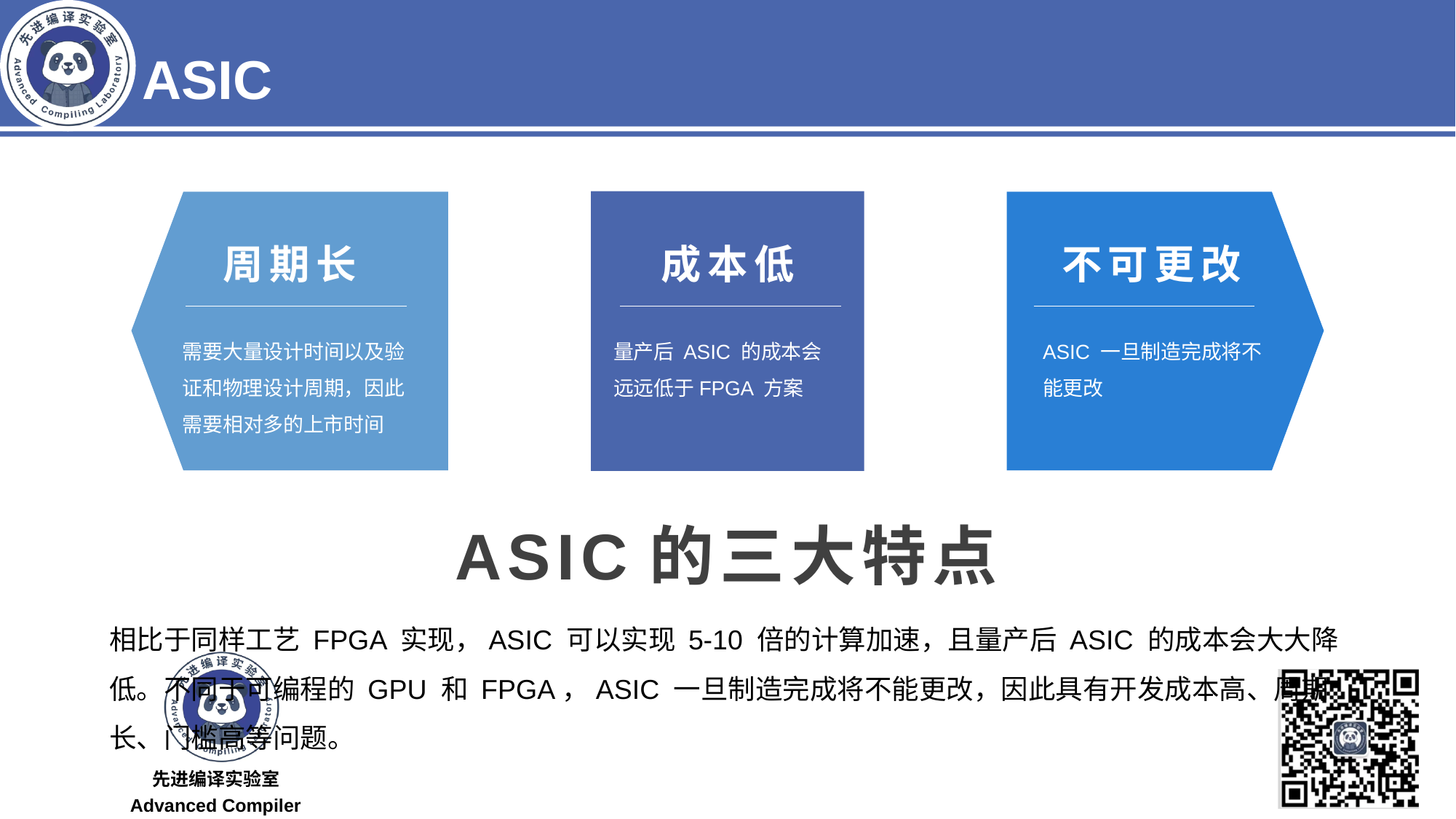

ASIC

周期长
成本低
不可更改
需要大量设计时间以及验证和物理设计周期，因此需要相对多的上市时间
量产后 ASIC 的成本会远远低于FPGA 方案
ASIC 一旦制造完成将不能更改
ASIC的三大特点
相比于同样工艺 FPGA 实现，ASIC 可以实现 5-10 倍的计算加速，且量产后 ASIC 的成本会大大降低。不同于可编程的 GPU 和 FPGA，ASIC 一旦制造完成将不能更改，因此具有开发成本高、周期长、门槛高等问题。